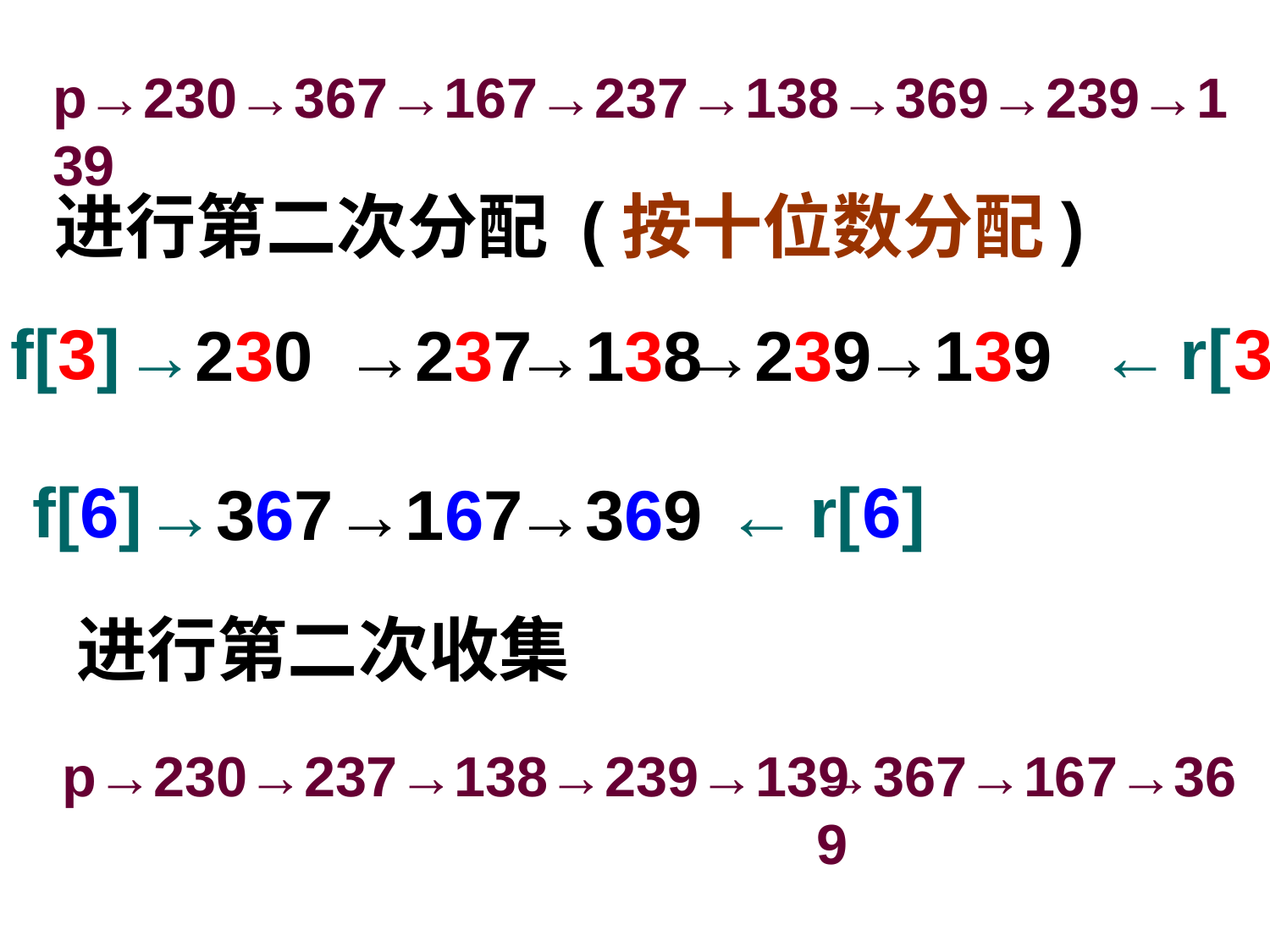

p→230→367→167→237→138→369→239→139
进行第二次分配 (按十位数分配)
f[3]                                                      r[3]
→230                                        ←
→237
→138
→239
→139
f[6]                                  r[6]
→367                    ←
→167
→369
进行第二次收集
p→230→237→138→239→139
→367→167→369